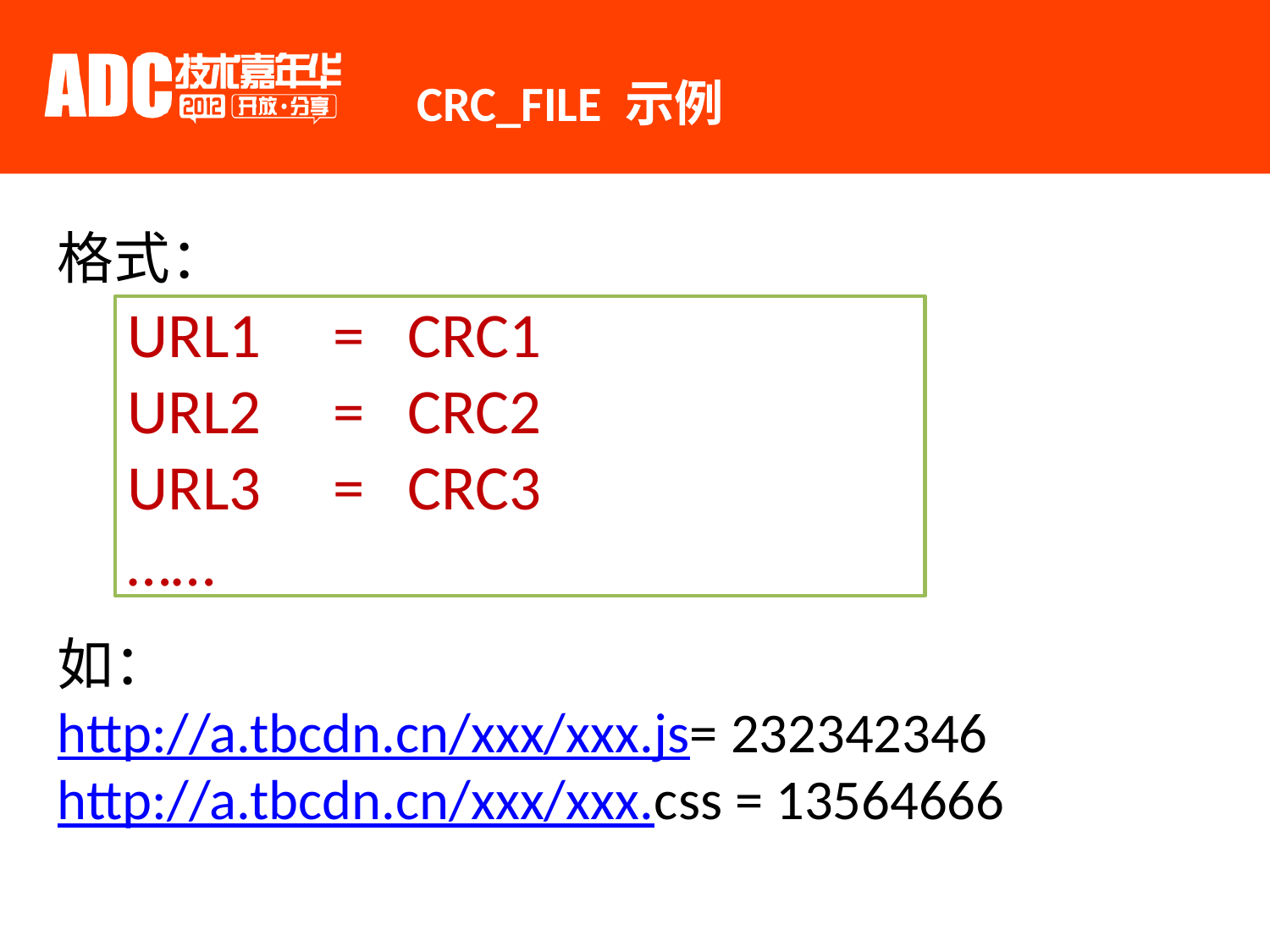

CRC_FILE 示例
格式：

如：
http://a.tbcdn.cn/xxx/xxx.js= 232342346
http://a.tbcdn.cn/xxx/xxx.css = 13564666

URL1     =   CRC1
URL2     =   CRC2
URL3     =   CRC3
……